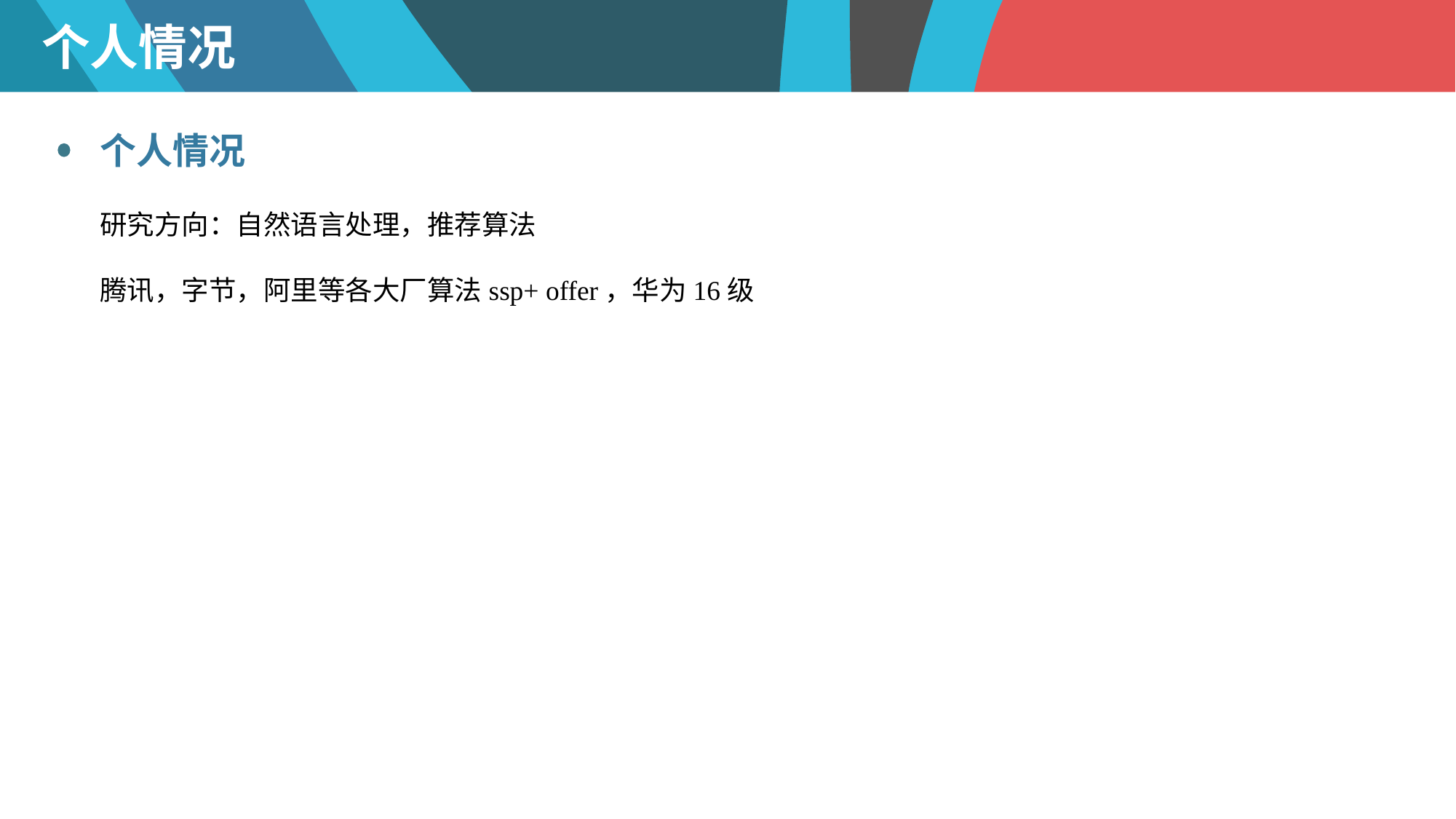

个人情况
个人情况

研究方向：自然语言处理，推荐算法

腾讯，字节，阿里等各大厂算法ssp+ offer，华为16级